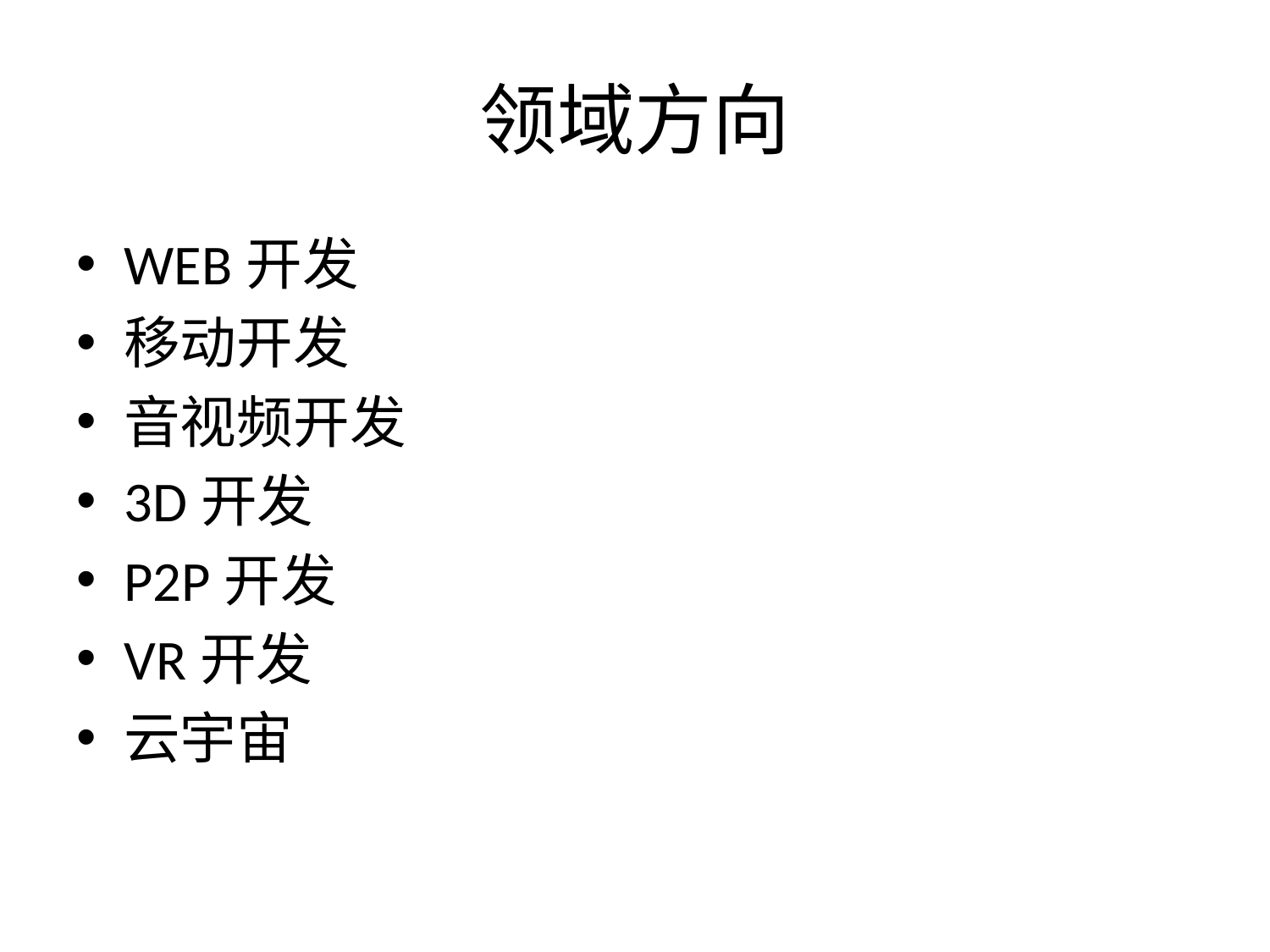

# 领域方向
WEB开发
移动开发
音视频开发
3D开发
P2P开发
VR开发
云宇宙